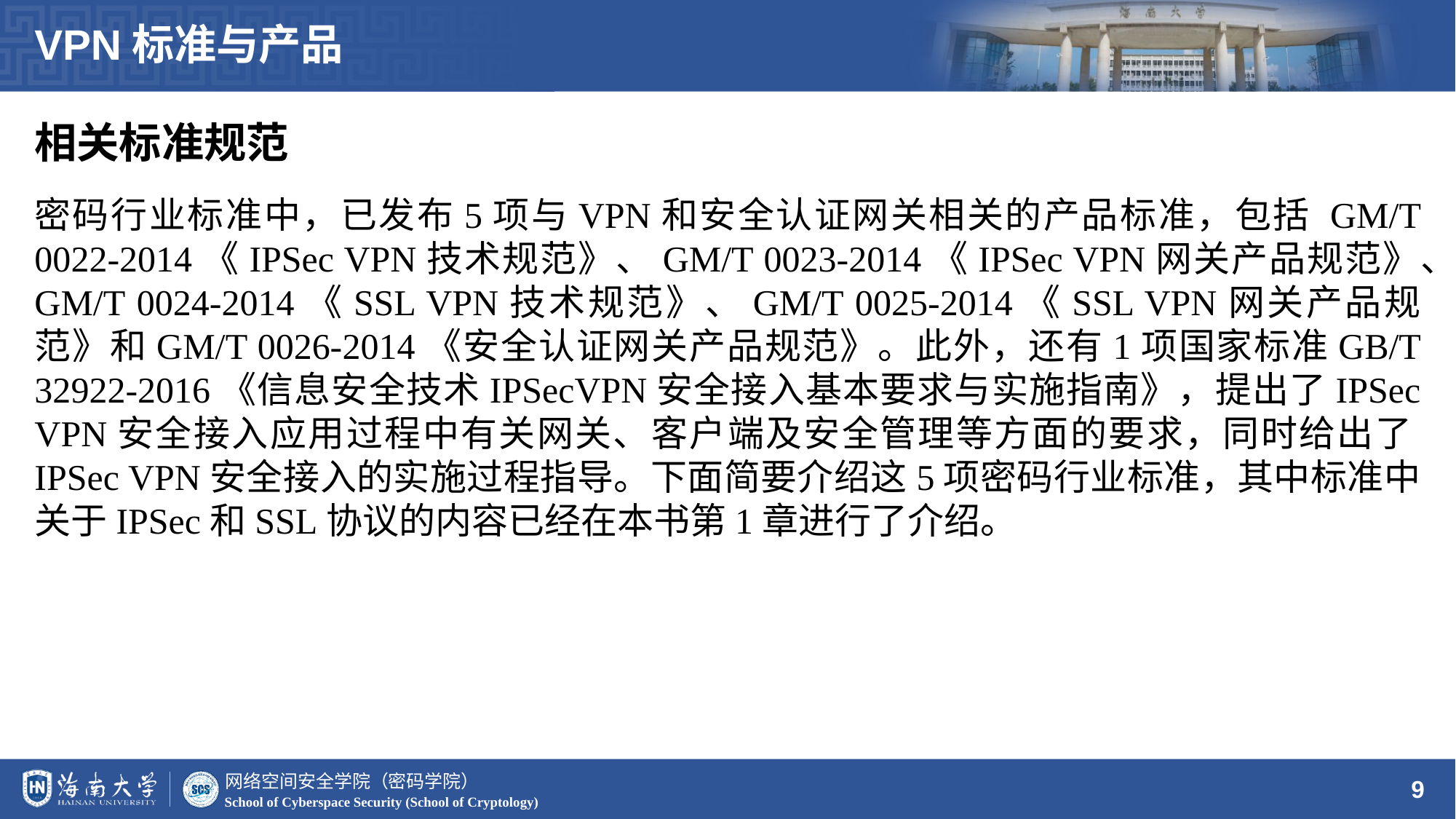

VPN标准与产品
相关标准规范
密码行业标准中，已发布5项与VPN和安全认证网关相关的产品标准，包括 GM/T 0022-2014《IPSec VPN技术规范》、GM/T 0023-2014《IPSec VPN网关产品规范》、GM/T 0024-2014《SSL VPN技术规范》、GM/T 0025-2014《SSL VPN网关产品规范》和GM/T 0026-2014《安全认证网关产品规范》。此外，还有1项国家标准GB/T 32922-2016《信息安全技术IPSecVPN安全接入基本要求与实施指南》，提出了IPSec VPN安全接入应用过程中有关网关、客户端及安全管理等方面的要求，同时给出了IPSec VPN安全接入的实施过程指导。下面简要介绍这5项密码行业标准，其中标准中关于IPSec和SSL协议的内容已经在本书第1章进行了介绍。
9